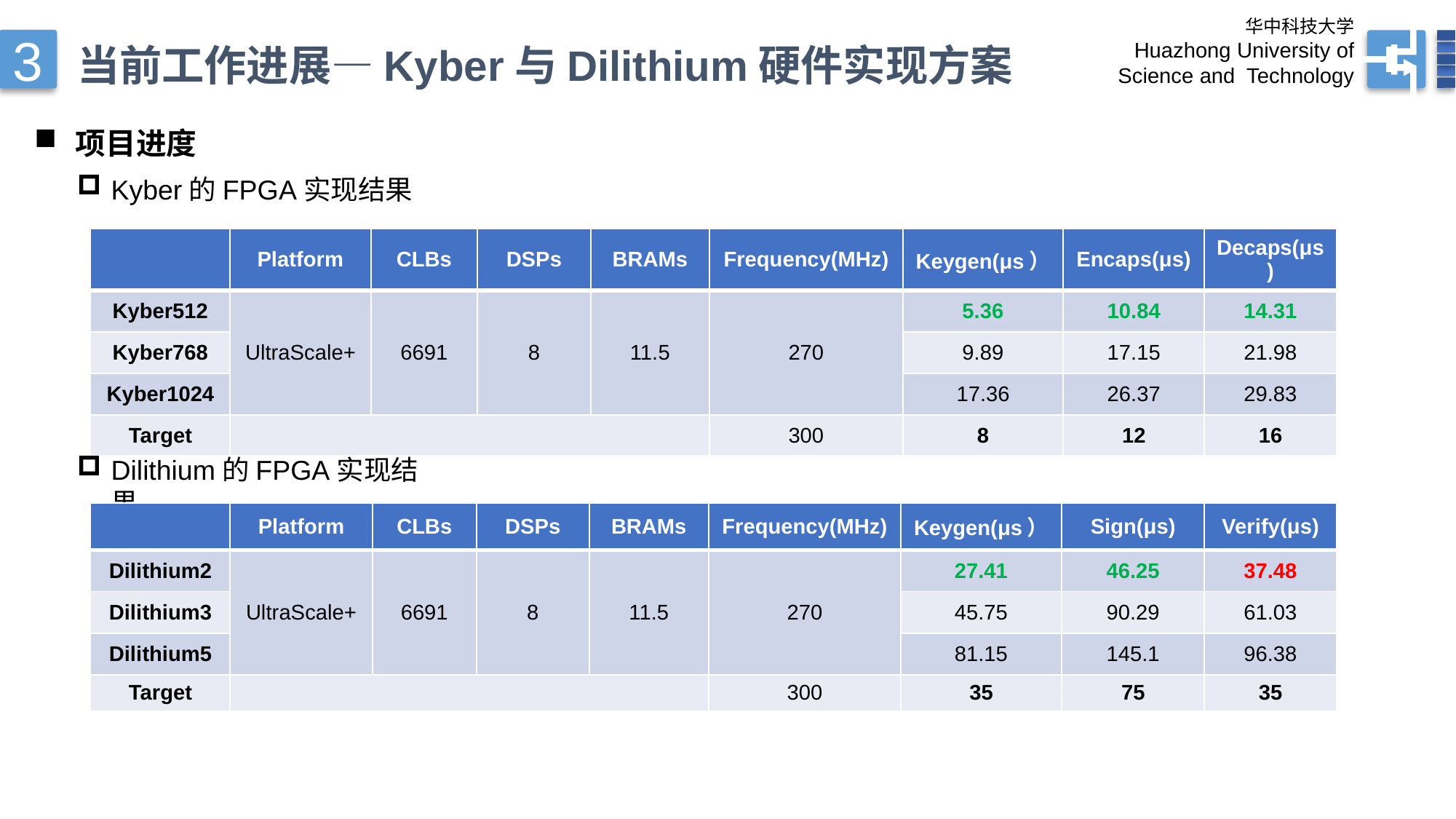

华中科技大学
Huazhong University of
 Science and  Technology

3
当前工作进展—Kyber与Dilithium硬件实现方案
项目进度
Kyber的FPGA实现结果
|  | Platform | CLBs | DSPs | BRAMs | Frequency(MHz) | Keygen(μs） | Encaps(μs) | Decaps(μs) |
| --- | --- | --- | --- | --- | --- | --- | --- | --- |
| Kyber512 | UltraScale+ | 6691 | 8 | 11.5 | 270 | 5.36 | 10.84 | 14.31 |
| Kyber768 |  |  |  |  |  | 9.89 | 17.15 | 21.98 |
| Kyber1024 |  |  |  |  |  | 17.36 | 26.37 | 29.83 |
| Target |  |  |  |  | 300 | 8 | 12 | 16 |
Dilithium的FPGA实现结果
|  | Platform | CLBs | DSPs | BRAMs | Frequency(MHz) | Keygen(μs） | Sign(μs) | Verify(μs) |
| --- | --- | --- | --- | --- | --- | --- | --- | --- |
| Dilithium2 | UltraScale+ | 6691 | 8 | 11.5 | 270 | 27.41 | 46.25 | 37.48 |
| Dilithium3 |  |  |  |  |  | 45.75 | 90.29 | 61.03 |
| Dilithium5 |  |  |  |  |  | 81.15 | 145.1 | 96.38 |
| Target |  |  |  |  | 300 | 35 | 75 | 35 |